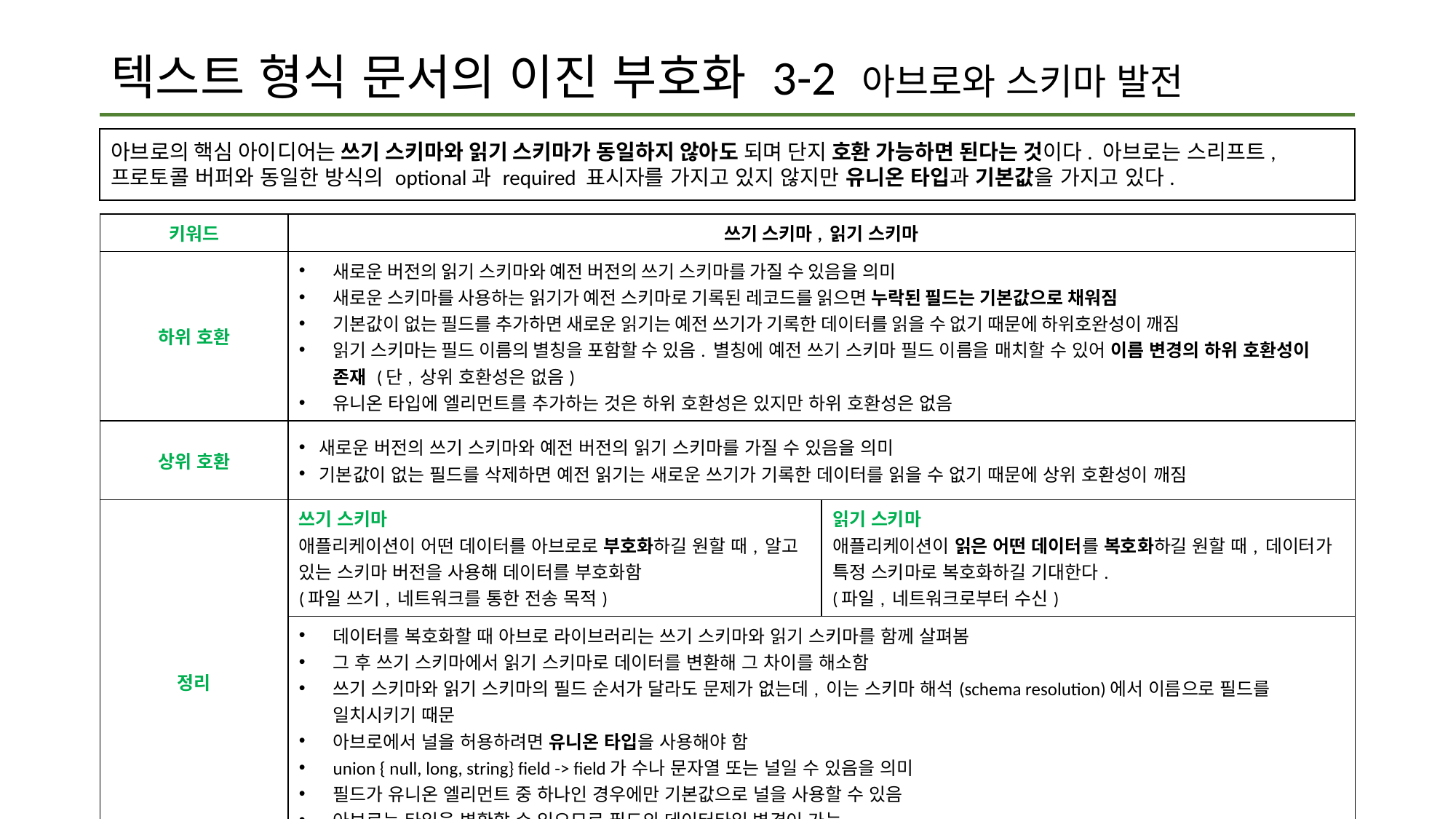

# 텍스트 형식 문서의 이진 부호화 3-2  아브로와 스키마 발전
아브로의 핵심 아이디어는 쓰기 스키마와 읽기 스키마가 동일하지 않아도 되며 단지 호환 가능하면 된다는 것이다. 아브로는 스리프트, 프로토콜 버퍼와 동일한 방식의 optional과 required 표시자를 가지고 있지 않지만 유니온 타입과 기본값을 가지고 있다.
| 키워드 | 쓰기 스키마, 읽기 스키마 |  |
| --- | --- | --- |
| 하위 호환 | 새로운 버전의 읽기 스키마와 예전 버전의 쓰기 스키마를 가질 수 있음을 의미 새로운 스키마를 사용하는 읽기가 예전 스키마로 기록된 레코드를 읽으면 누락된 필드는 기본값으로 채워짐 기본값이 없는 필드를 추가하면 새로운 읽기는 예전 쓰기가 기록한 데이터를 읽을 수 없기 때문에 하위호완성이 깨짐 읽기 스키마는 필드 이름의 별칭을 포함할 수 있음. 별칭에 예전 쓰기 스키마 필드 이름을 매치할 수 있어 이름 변경의 하위 호환성이 존재 (단, 상위 호환성은 없음) 유니온 타입에 엘리먼트를 추가하는 것은 하위 호환성은 있지만 하위 호환성은 없음 |  |
| 상위 호환 | 새로운 버전의 쓰기 스키마와 예전 버전의 읽기 스키마를 가질 수 있음을 의미 기본값이 없는 필드를 삭제하면 예전 읽기는 새로운 쓰기가 기록한 데이터를 읽을 수 없기 때문에 상위 호환성이 깨짐 |  |
| 정리 | 쓰기 스키마 애플리케이션이 어떤 데이터를 아브로로 부호화하길 원할 때, 알고 있는 스키마 버전을 사용해 데이터를 부호화함 (파일 쓰기, 네트워크를 통한 전송 목적) | 읽기 스키마 애플리케이션이 읽은 어떤 데이터를 복호화하길 원할 때, 데이터가 특정 스키마로 복호화하길 기대한다. (파일, 네트워크로부터 수신) |
|  | 데이터를 복호화할 때 아브로 라이브러리는 쓰기 스키마와 읽기 스키마를 함께 살펴봄 그 후 쓰기 스키마에서 읽기 스키마로 데이터를 변환해 그 차이를 해소함 쓰기 스키마와 읽기 스키마의 필드 순서가 달라도 문제가 없는데, 이는 스키마 해석(schema resolution)에서 이름으로 필드를 일치시키기 때문 아브로에서 널을 허용하려면 유니온 타입을 사용해야 함 union { null, long, string} field -> field가 수나 문자열 또는 널일 수 있음을 의미 필드가 유니온 엘리먼트 중 하나인 경우에만 기본값으로 널을 사용할 수 있음 아브로는 타입을 변환할 수 있으므로 필드의 데이터타입 변경이 가능 읽기 스키마는 필드 이름의 별칭을 포함할 수 있어, 별칭에 예전 쓰기 스키마 필드 이름을 매치할 수 있음 |  |